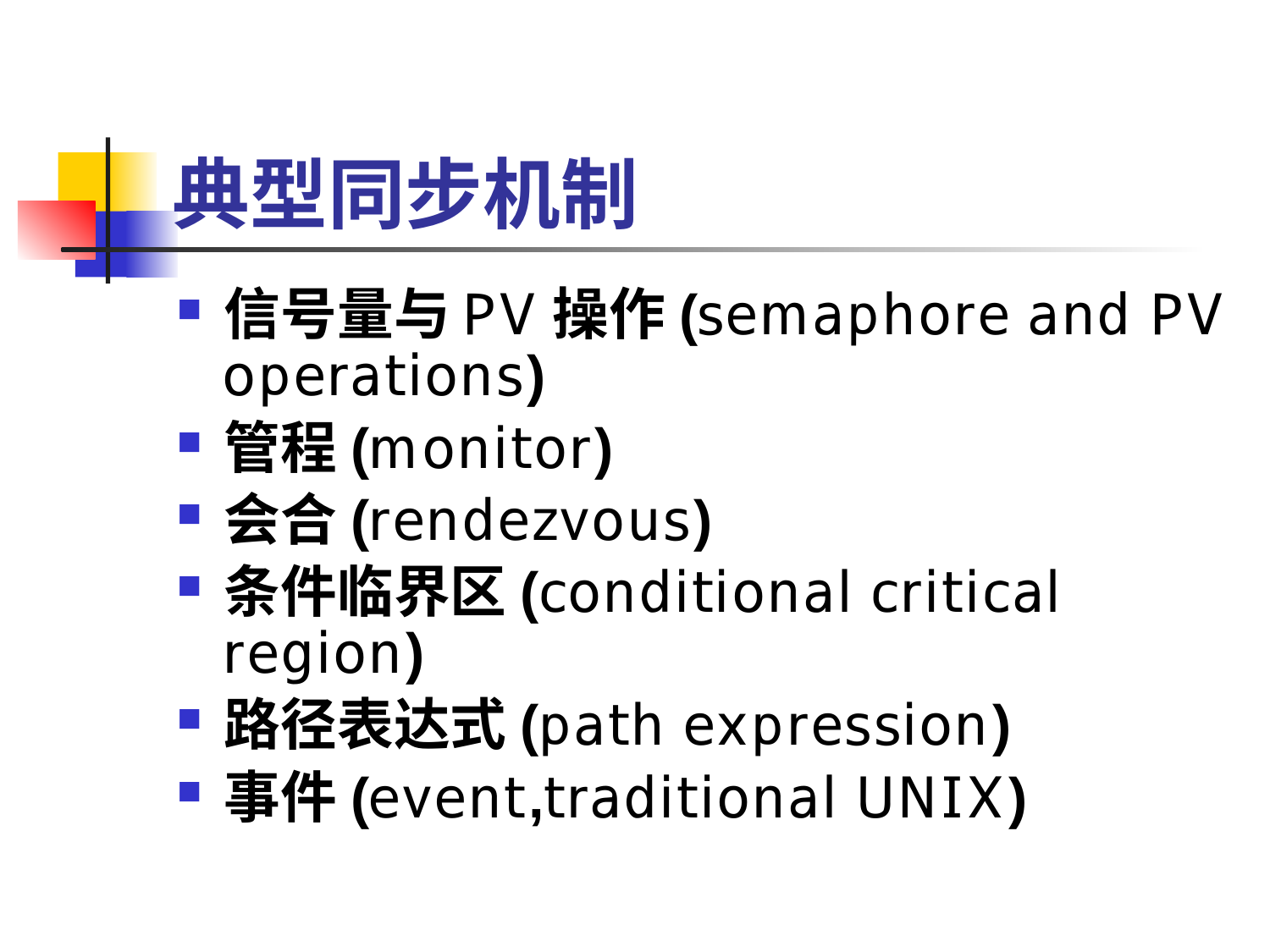

# 典型同步机制
信号量与PV操作(semaphore and PV operations)
管程(monitor)
会合(rendezvous)
条件临界区(conditional critical region)
路径表达式(path expression)
事件(event,traditional UNIX)